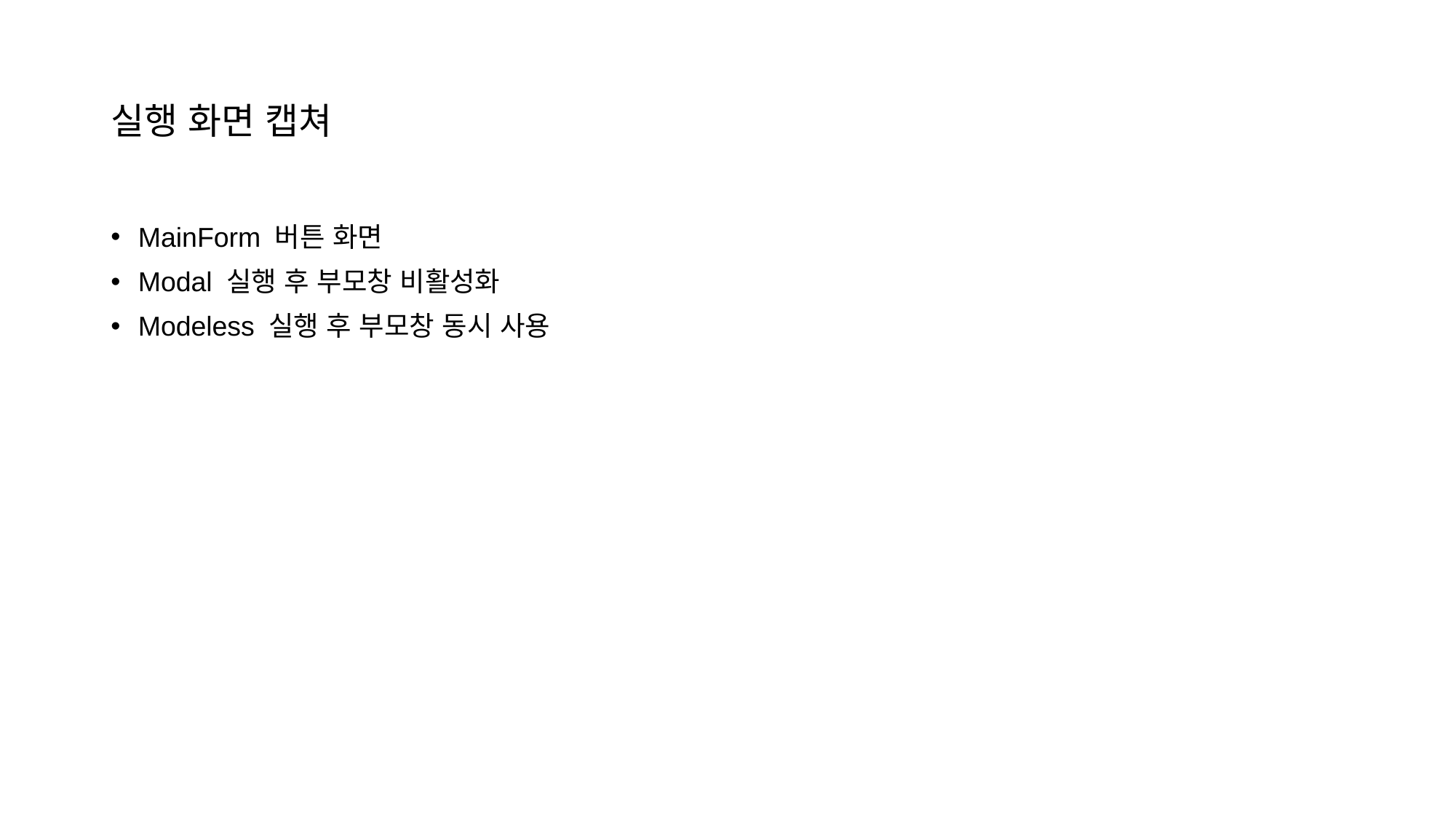

# 실행 화면 캡쳐
MainForm 버튼 화면
Modal 실행 후 부모창 비활성화
Modeless 실행 후 부모창 동시 사용